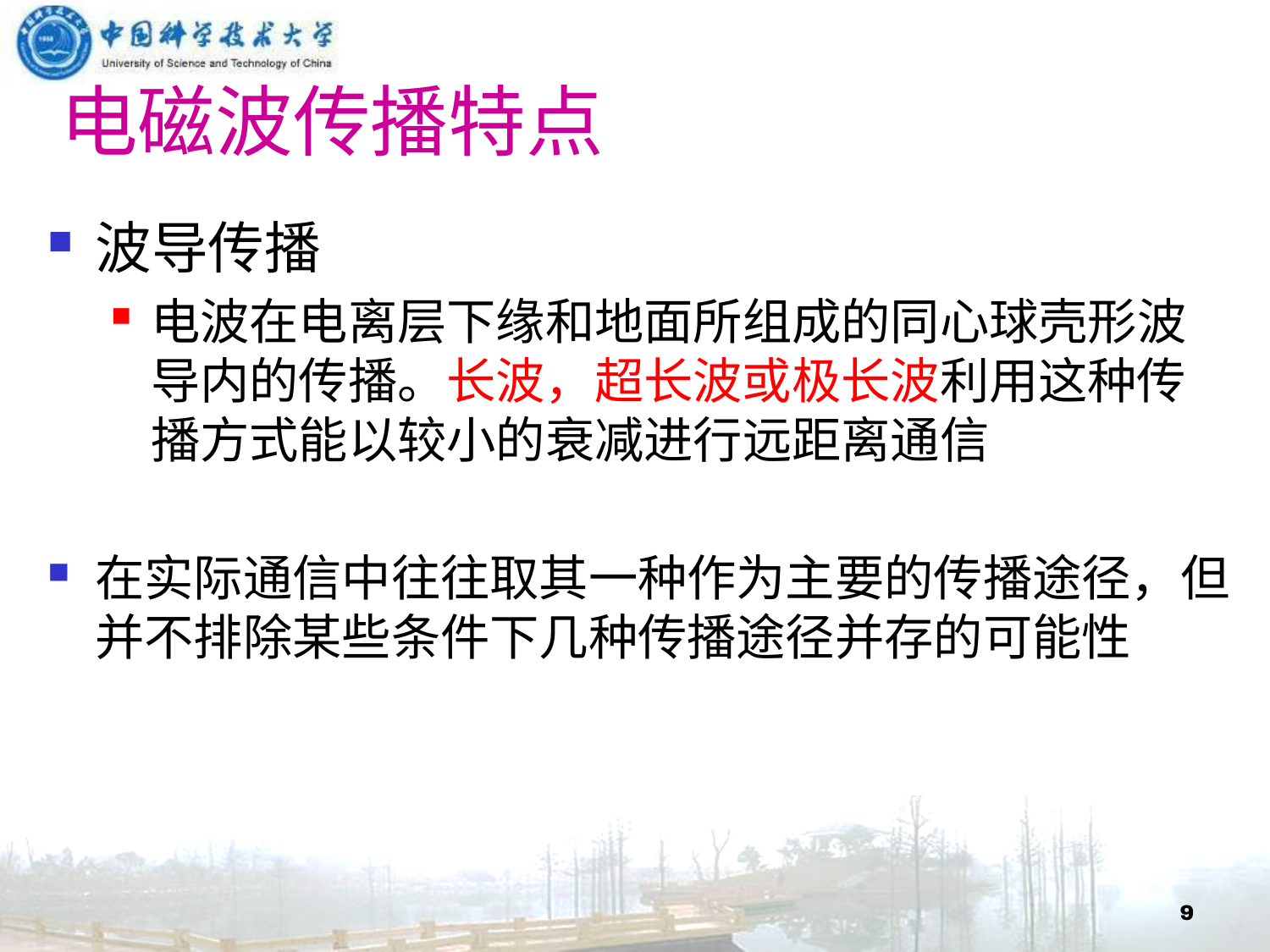

#
电磁波传播特点
波导传播
电波在电离层下缘和地面所组成的同心球壳形波导内的传播。长波，超长波或极长波利用这种传播方式能以较小的衰减进行远距离通信

在实际通信中往往取其一种作为主要的传播途径，但并不排除某些条件下几种传播途径并存的可能性
9